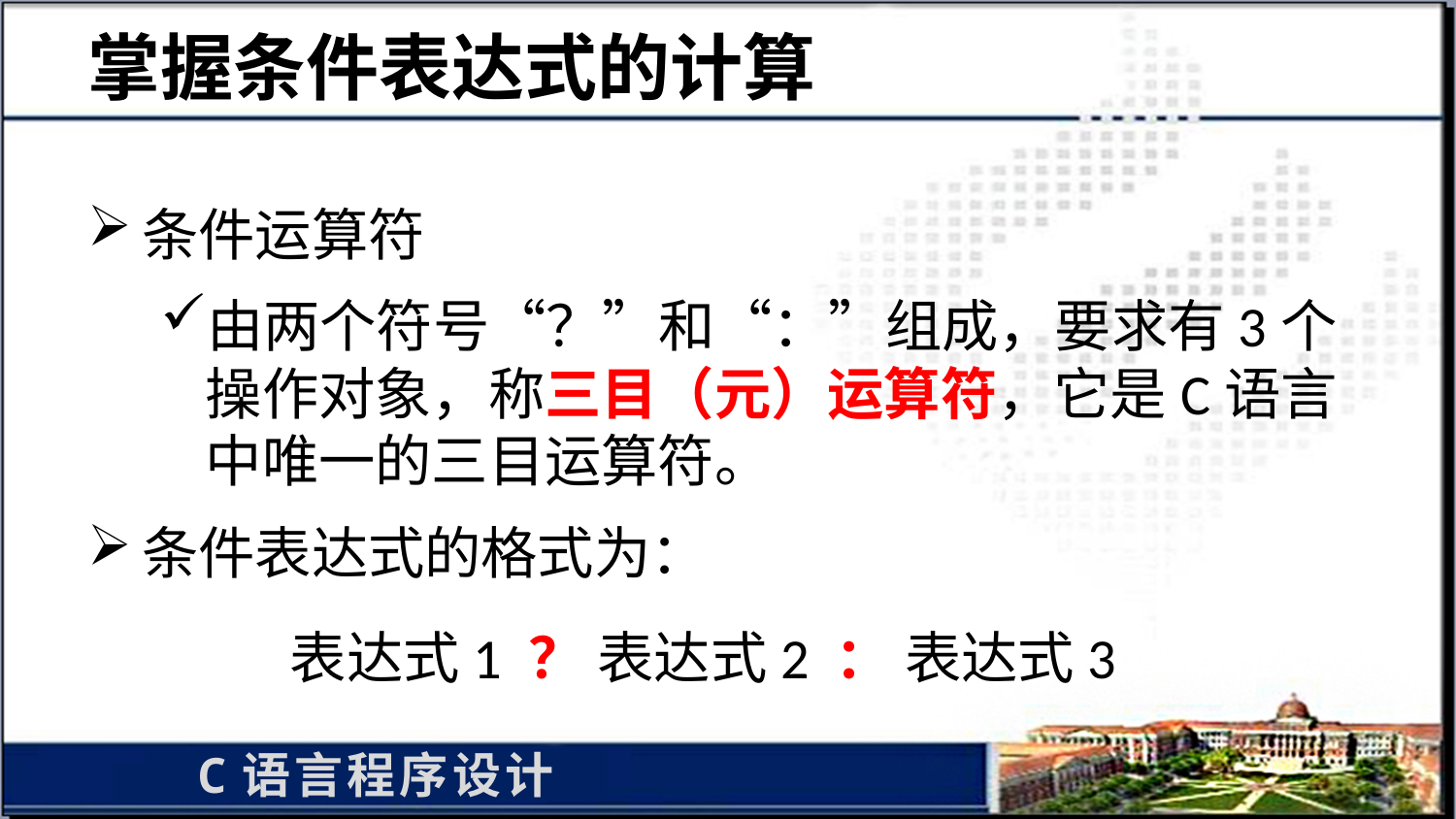

# 掌握条件表达式的计算
条件运算符
由两个符号“？”和“：”组成，要求有3个操作对象，称三目（元）运算符，它是C语言中唯一的三目运算符。
条件表达式的格式为：
               表达式1 ？ 表达式2 ： 表达式3